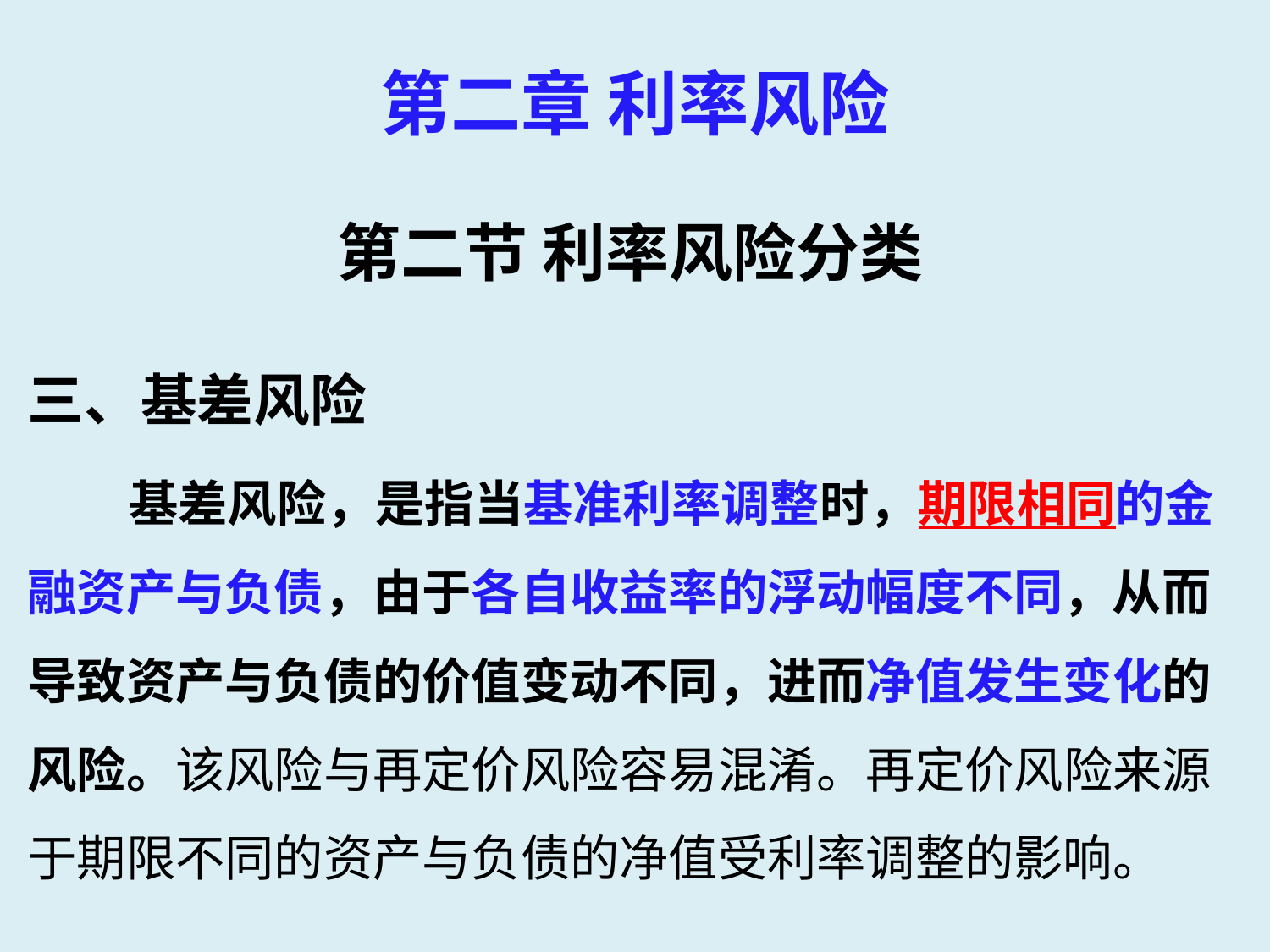

# 第二章 利率风险
第二节 利率风险分类

三、基差风险
        基差风险，是指当基准利率调整时，期限相同的金融资产与负债，由于各自收益率的浮动幅度不同，从而导致资产与负债的价值变动不同，进而净值发生变化的风险。该风险与再定价风险容易混淆。再定价风险来源于期限不同的资产与负债的净值受利率调整的影响。